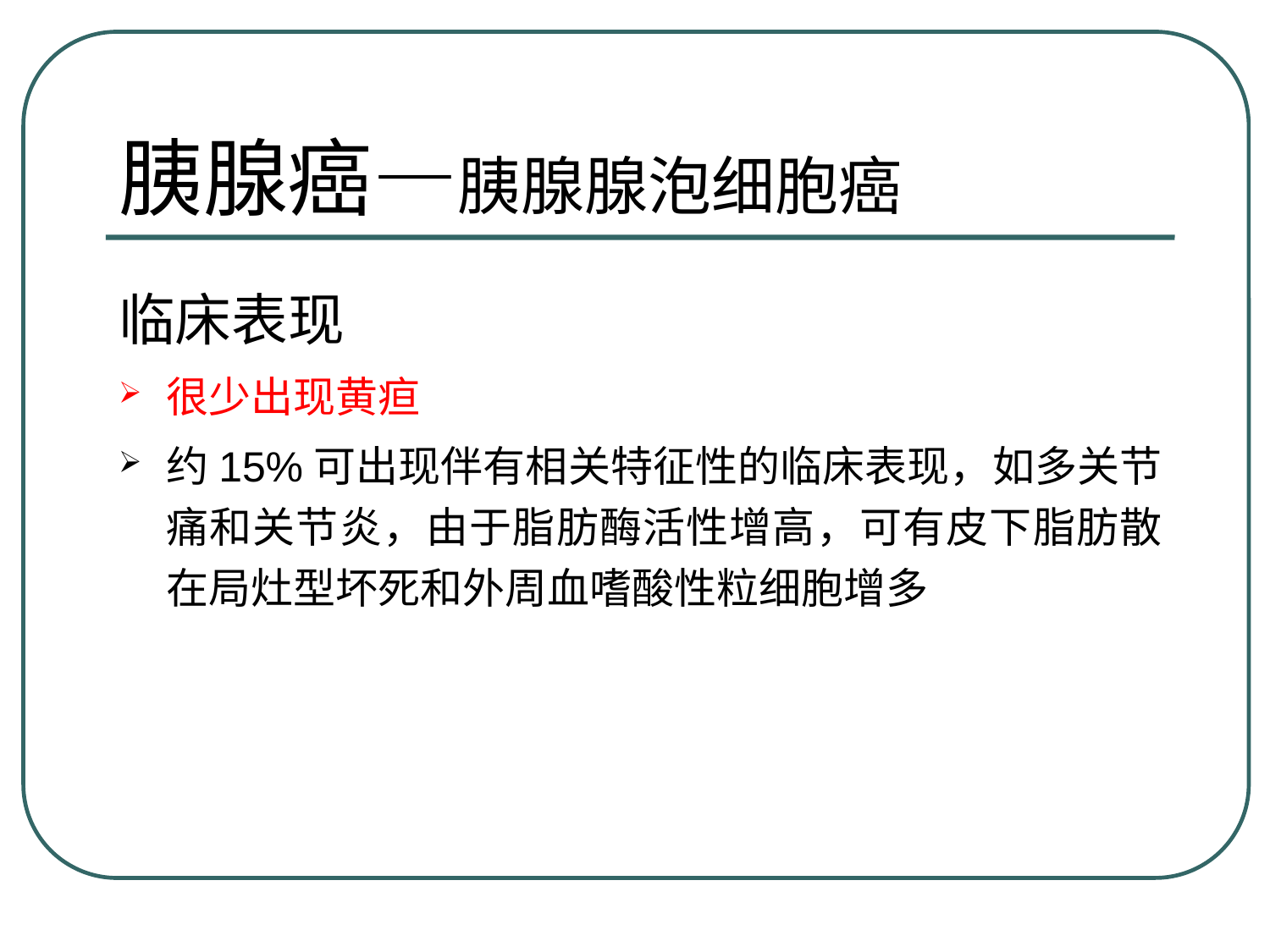

# 胰腺癌—胰腺腺泡细胞癌
临床表现
很少出现黄疸
约15%可出现伴有相关特征性的临床表现，如多关节痛和关节炎，由于脂肪酶活性增高，可有皮下脂肪散在局灶型坏死和外周血嗜酸性粒细胞增多